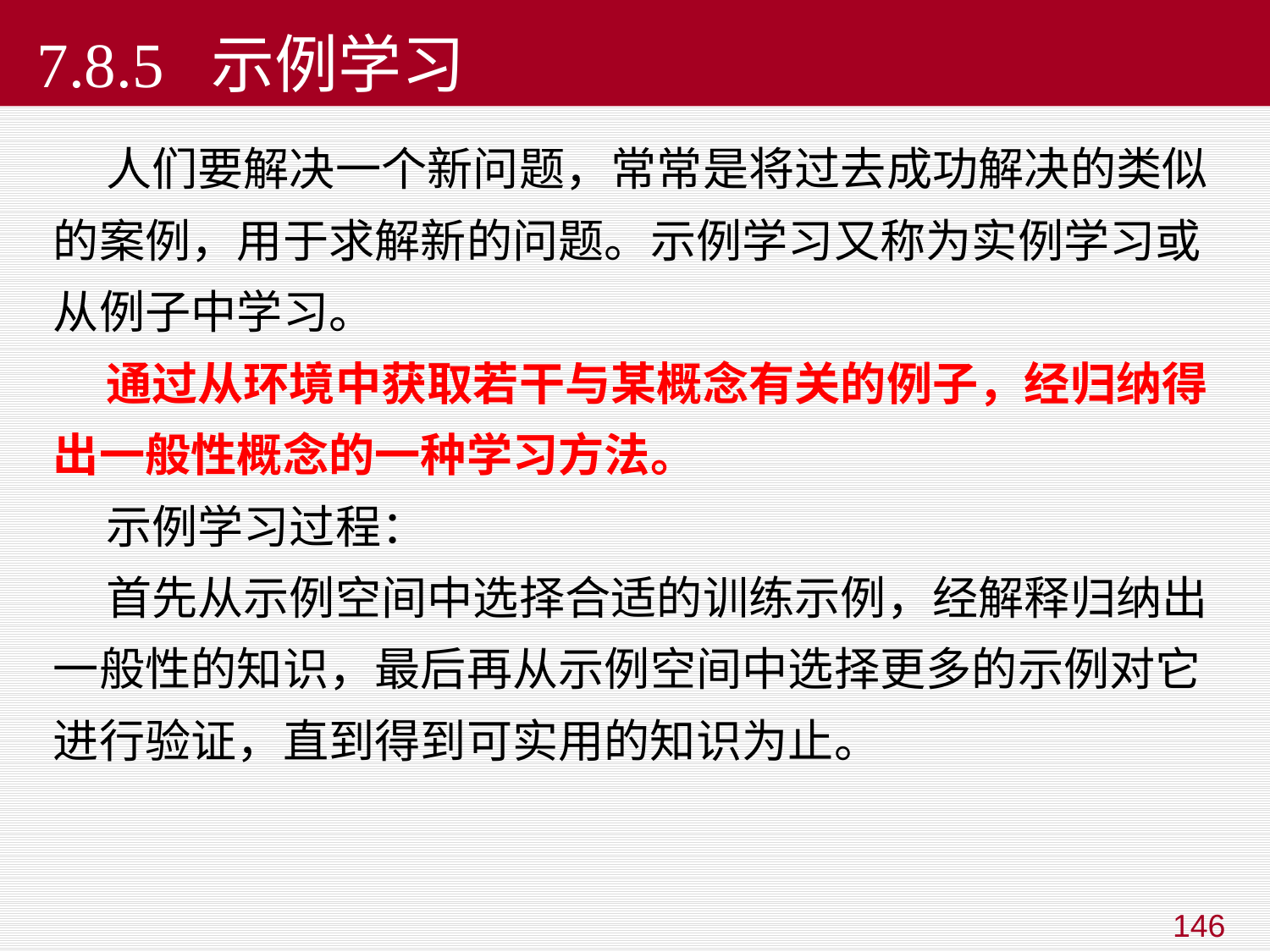

7.8.5  示例学习
    人们要解决一个新问题，常常是将过去成功解决的类似的案例，用于求解新的问题。示例学习又称为实例学习或从例子中学习。
    通过从环境中获取若干与某概念有关的例子，经归纳得出一般性概念的一种学习方法。
    示例学习过程：
    首先从示例空间中选择合适的训练示例，经解释归纳出一般性的知识，最后再从示例空间中选择更多的示例对它进行验证，直到得到可实用的知识为止。

146